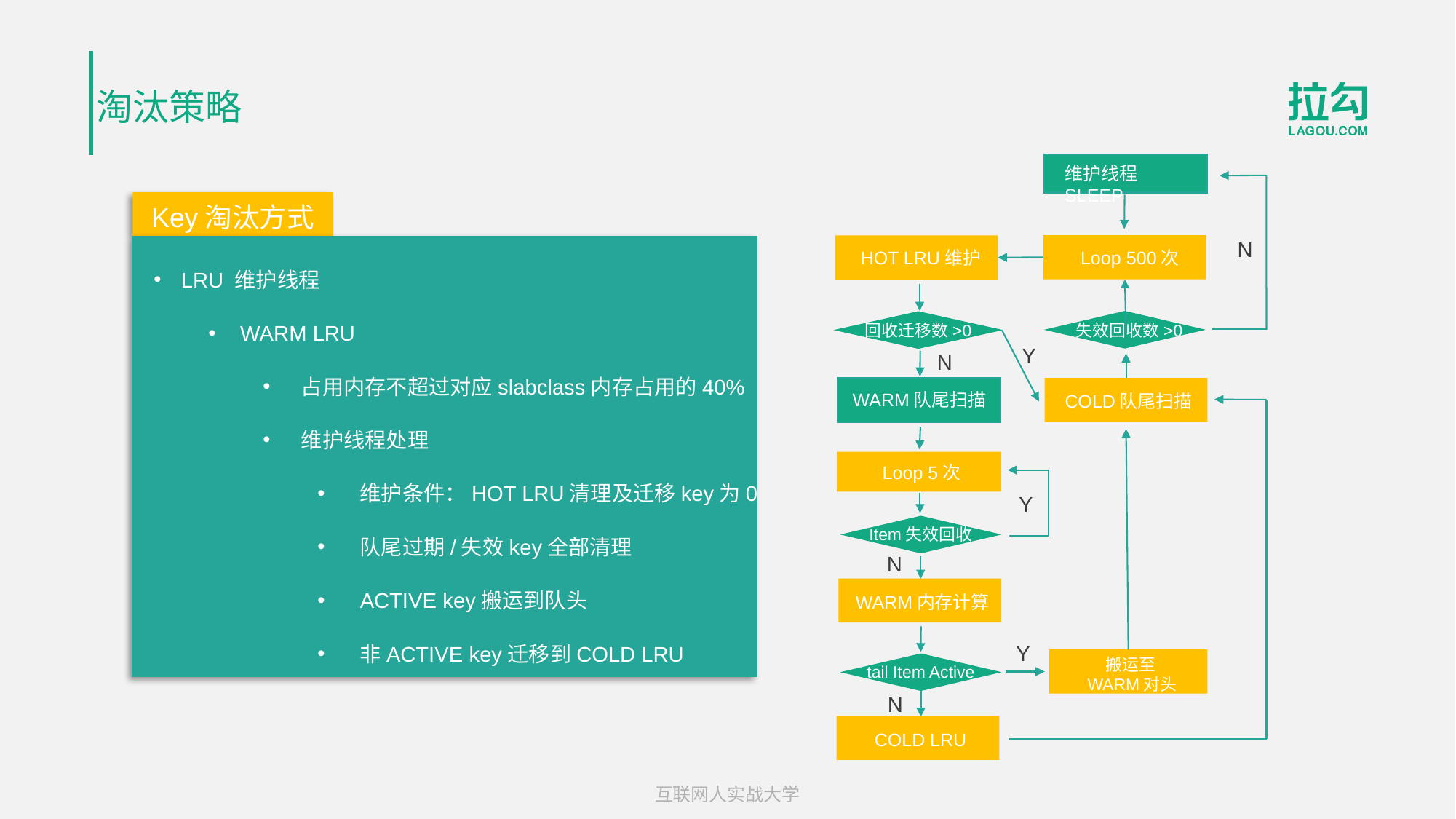

# 淘汰策略

维护线程SLEEP
N

Loop 500次

HOT LRU维护

Item失效回收

回收迁移数>0
失效回收数>0
Y
N

WARM队尾扫描

COLD队尾扫描

Loop 5次
Y
N

WARM内存计算
Y
搬运至WARM对头

tail Item Active
N

COLD LRU

Key淘汰方式

LRU 维护线程
WARM LRU
占用内存不超过对应slabclass内存占用的40%
维护线程处理
维护条件：HOT LRU清理及迁移key为0
队尾过期/失效key全部清理
ACTIVE key搬运到队头
非ACTIVE key迁移到COLD LRU